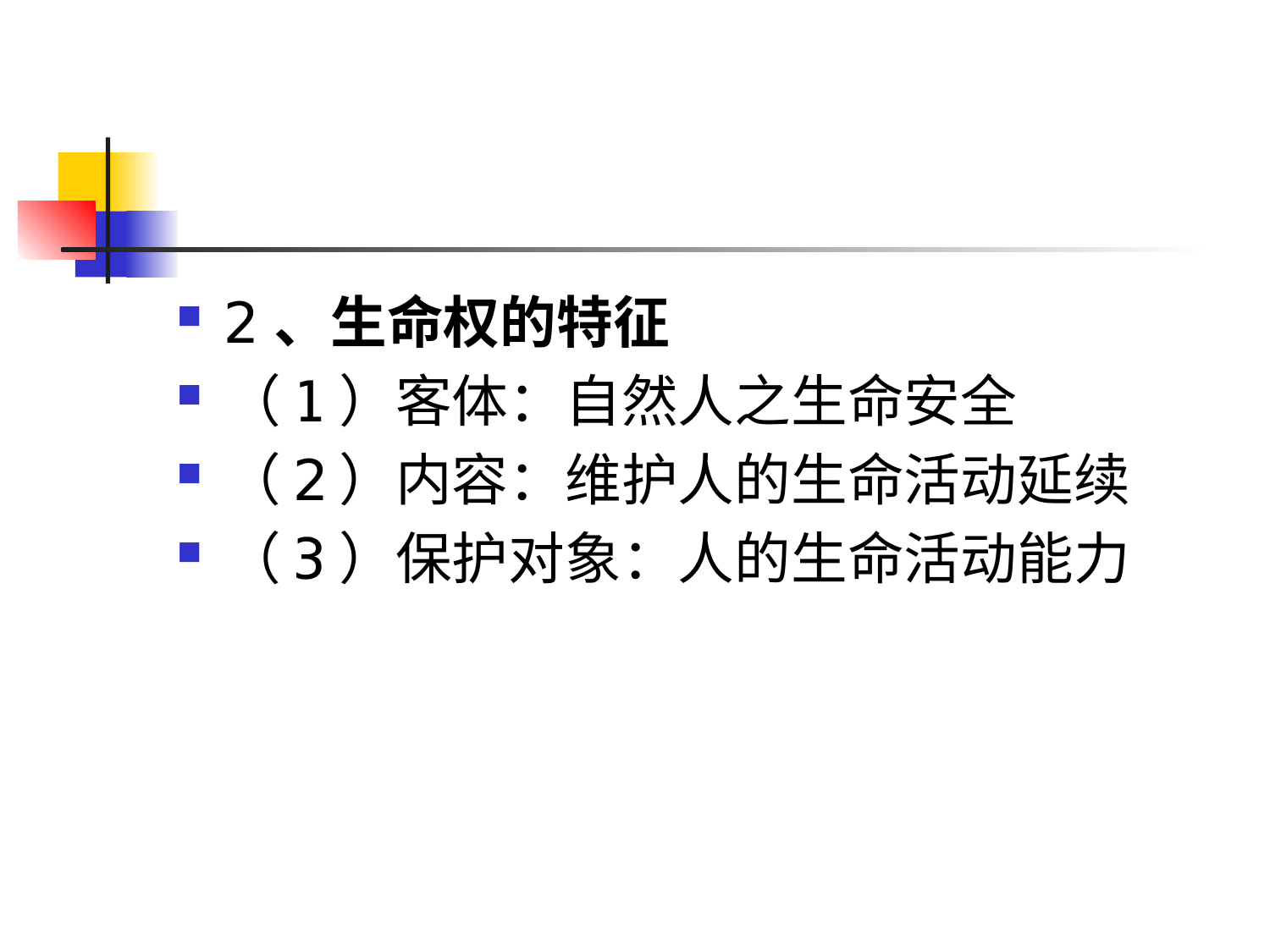

#
2、生命权的特征
（1）客体：自然人之生命安全
（2）内容：维护人的生命活动延续
（3）保护对象：人的生命活动能力